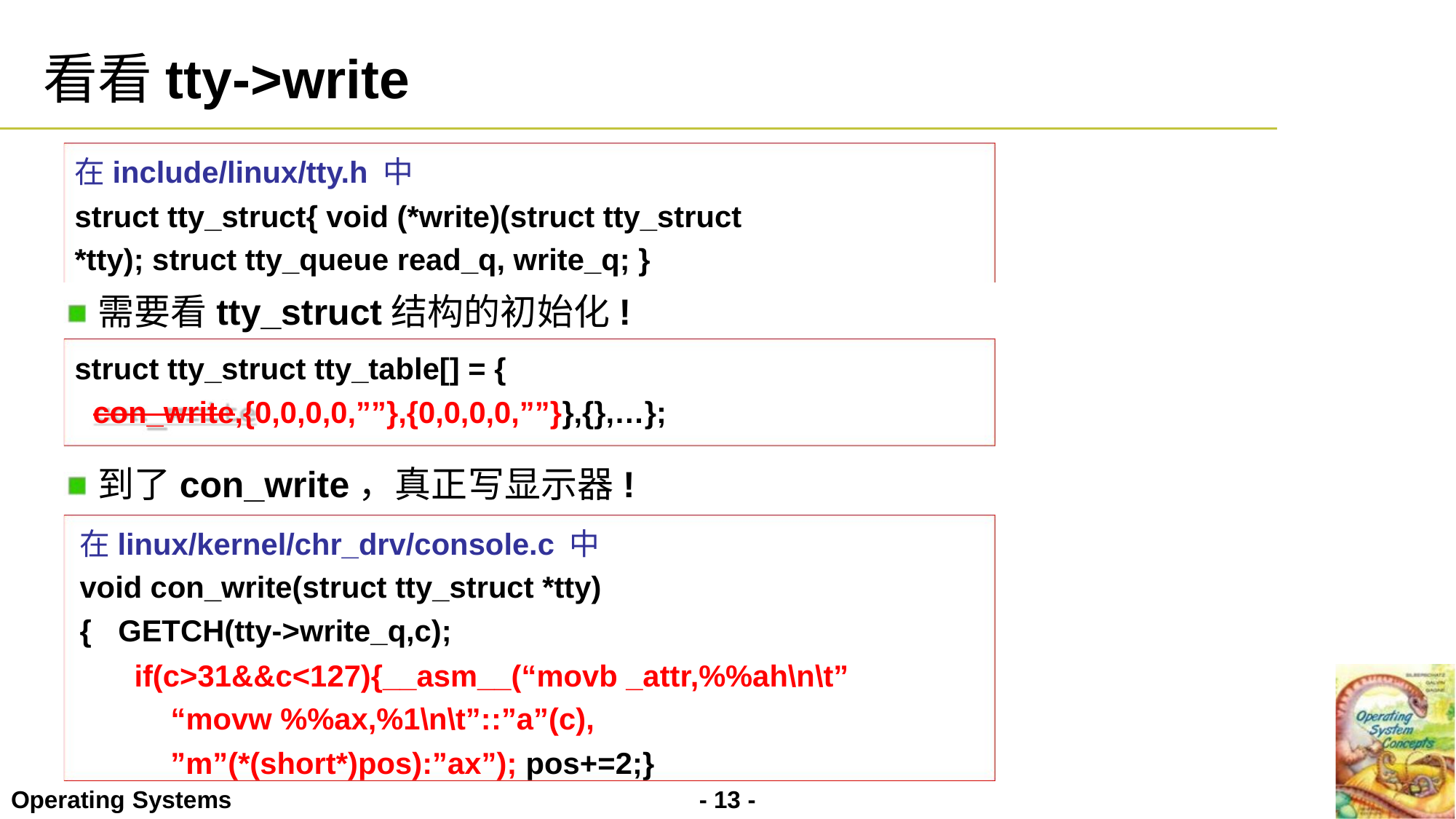

看看tty->write

在include/linux/tty.h 中
struct tty_struct{ void (*write)(struct tty_struct
*tty); struct tty_queue read_q, write_q; }
需要看tty_struct结构的初始化!

struct tty_struct tty_table[] = {
con_write,{0,0,0,0,””},{0,0,0,0,””}},{},…};
到了con_write，真正写显示器!

在linux/kernel/chr_drv/console.c 中
void con_write(struct tty_struct *tty)
{ GETCH(tty->write_q,c);
if(c>31&&c<127){__asm__(“movb _attr,%%ah\n\t”
“movw %%ax,%1\n\t”::”a”(c),

”m”(*(short*)pos):”ax”); pos+=2;}
- 13 -
Operating Systems